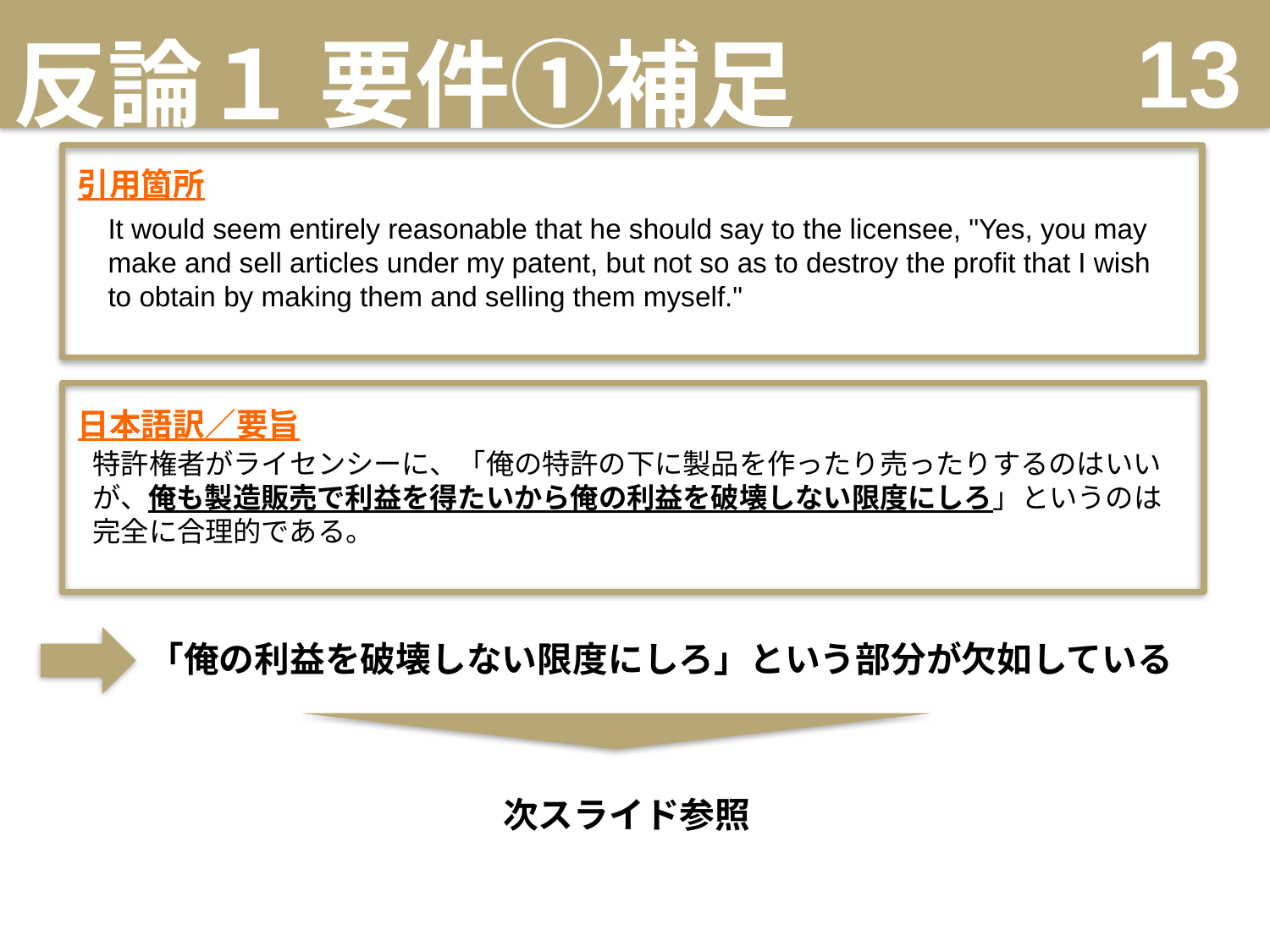

# 反論１ 要件①補足
13

引用箇所
It would seem entirely reasonable that he should say to the licensee, "Yes, you may make and sell articles under my patent, but not so as to destroy the profit that I wish to obtain by making them and selling them myself."

日本語訳／要旨
特許権者がライセンシーに、「俺の特許の下に製品を作ったり売ったりするのはいいが、俺も製造販売で利益を得たいから俺の利益を破壊しない限度にしろ」というのは完全に合理的である。

「俺の利益を破壊しない限度にしろ」という部分が欠如している

次スライド参照